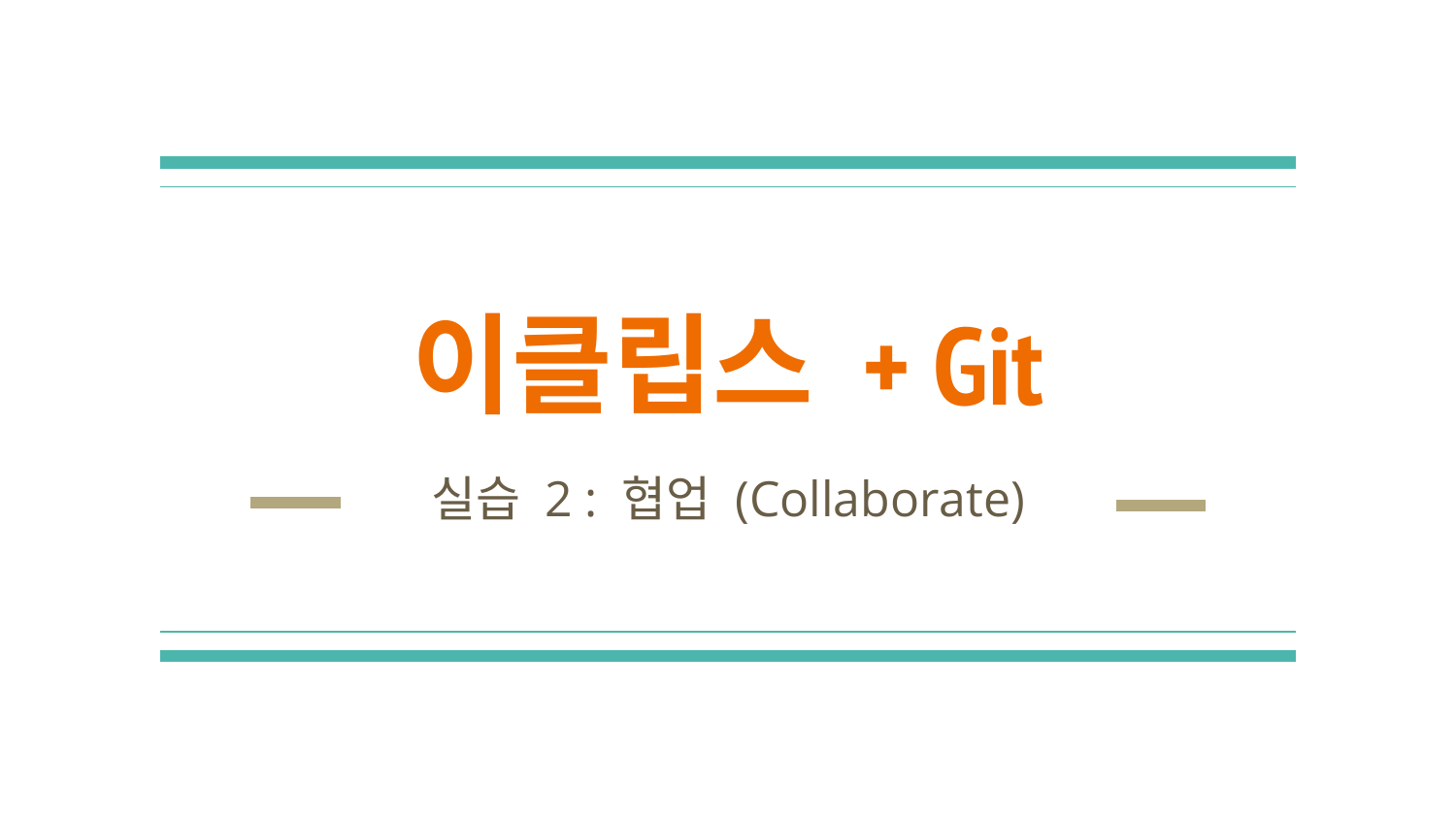

# 이클립스 + Git
실습 2 : 협업 (Collaborate)